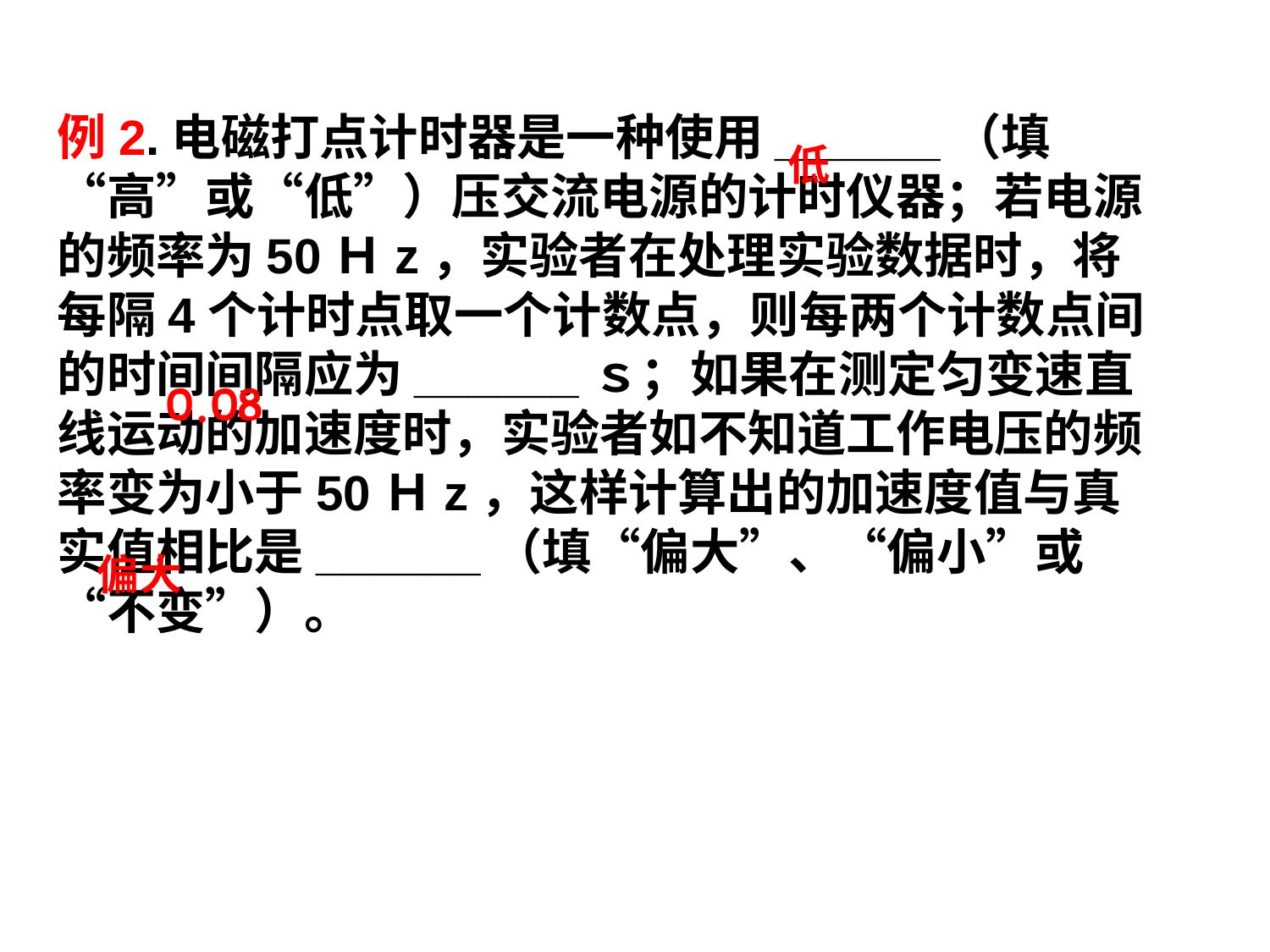

例2.电磁打点计时器是一种使用______（填“高”或“低”）压交流电源的计时仪器；若电源的频率为50Ｈz，实验者在处理实验数据时，将每隔4个计时点取一个计数点，则每两个计数点间的时间间隔应为______ｓ；如果在测定匀变速直线运动的加速度时，实验者如不知道工作电压的频率变为小于50Ｈz，这样计算出的加速度值与真实值相比是______（填“偏大”、“偏小”或“不变”）。
低
0.08
偏大